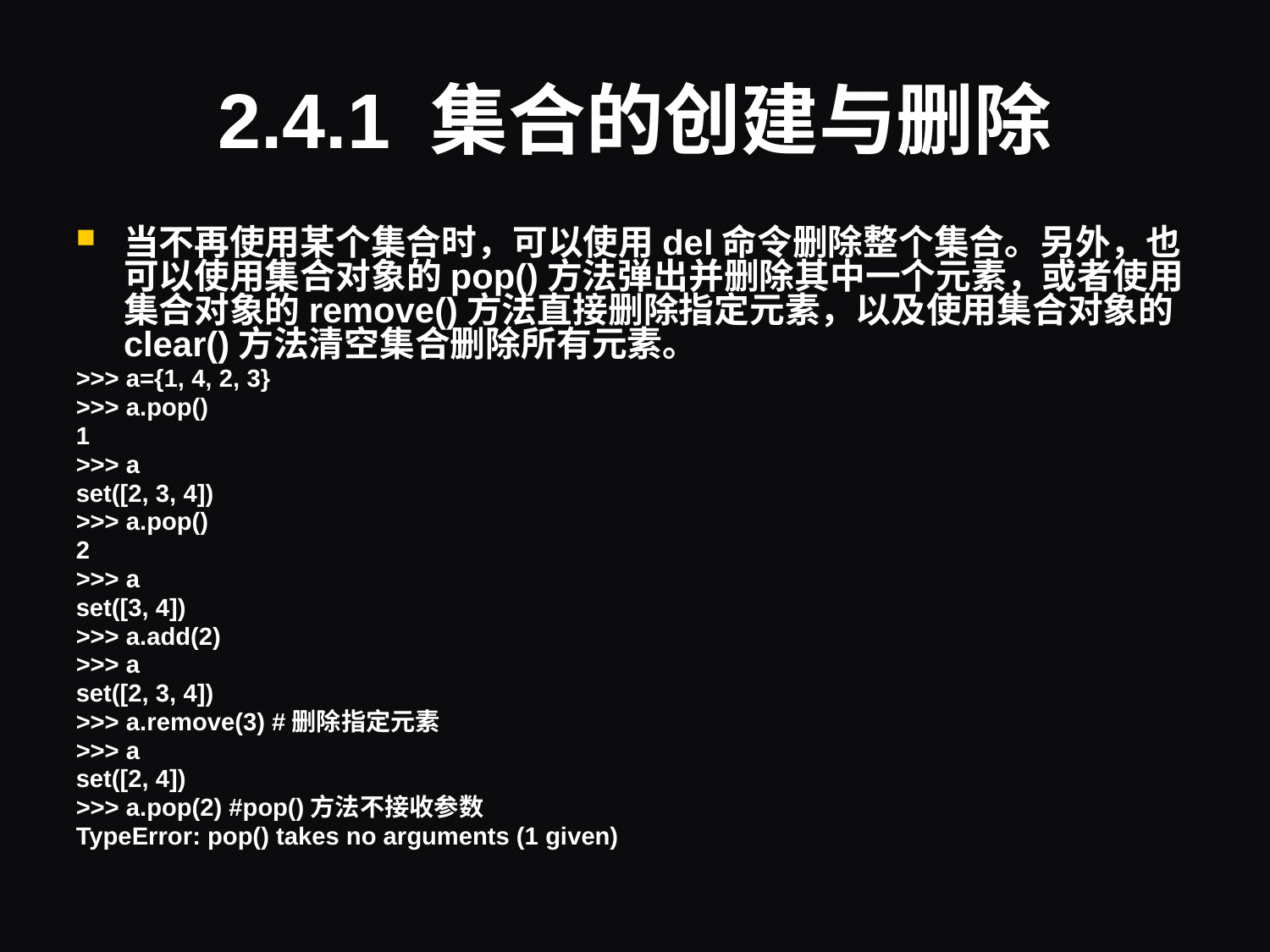

# 2.4.1 集合的创建与删除
当不再使用某个集合时，可以使用del命令删除整个集合。另外，也可以使用集合对象的pop()方法弹出并删除其中一个元素，或者使用集合对象的remove()方法直接删除指定元素，以及使用集合对象的clear()方法清空集合删除所有元素。
>>> a={1, 4, 2, 3}
>>> a.pop()
1
>>> a
set([2, 3, 4])
>>> a.pop()
2
>>> a
set([3, 4])
>>> a.add(2)
>>> a
set([2, 3, 4])
>>> a.remove(3) #删除指定元素
>>> a
set([2, 4])
>>> a.pop(2) #pop()方法不接收参数
TypeError: pop() takes no arguments (1 given)